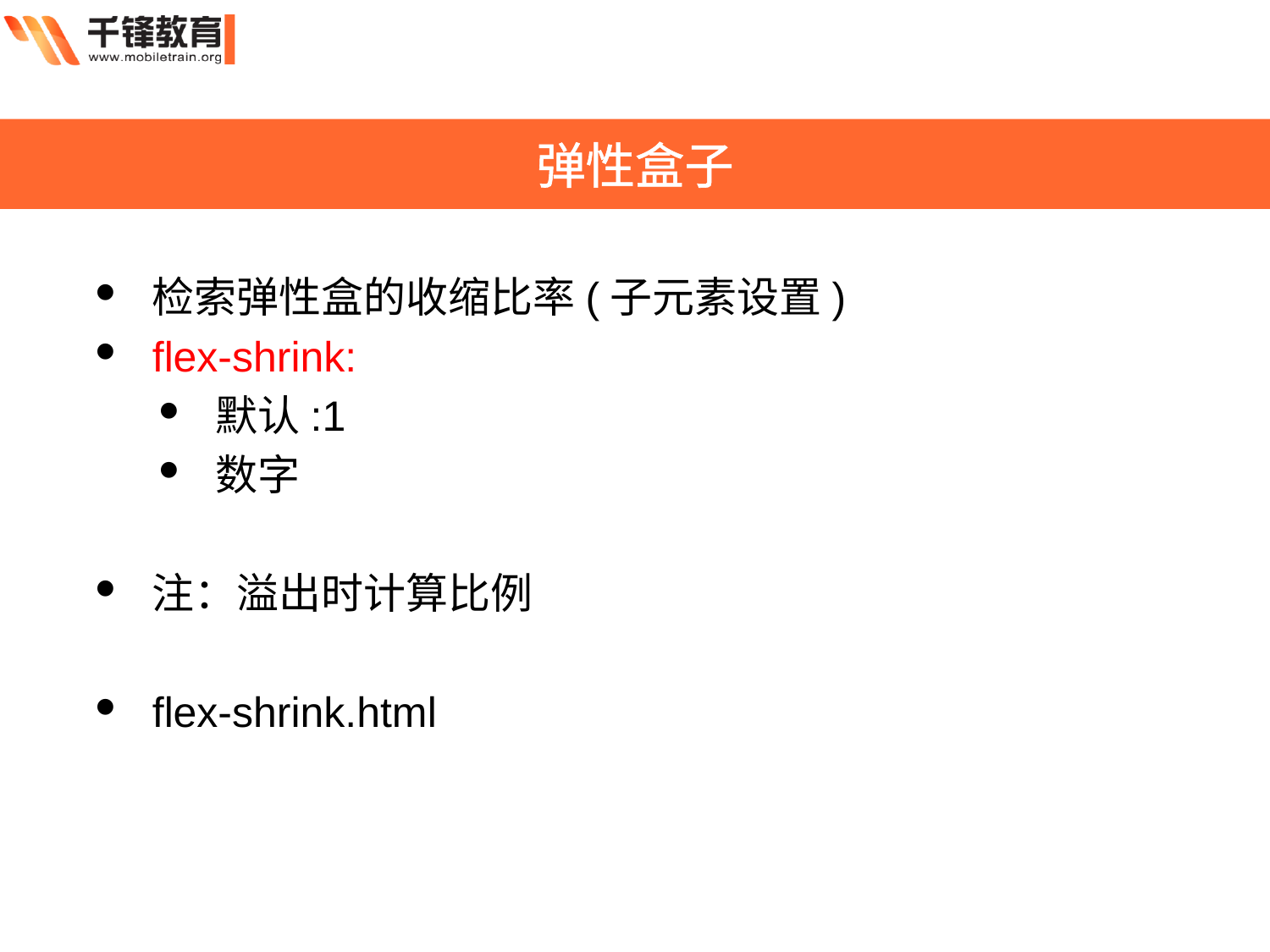

弹性盒子
检索弹性盒的收缩比率(子元素设置)
flex-shrink:
默认:1
数字

注：溢出时计算比例

flex-shrink.html